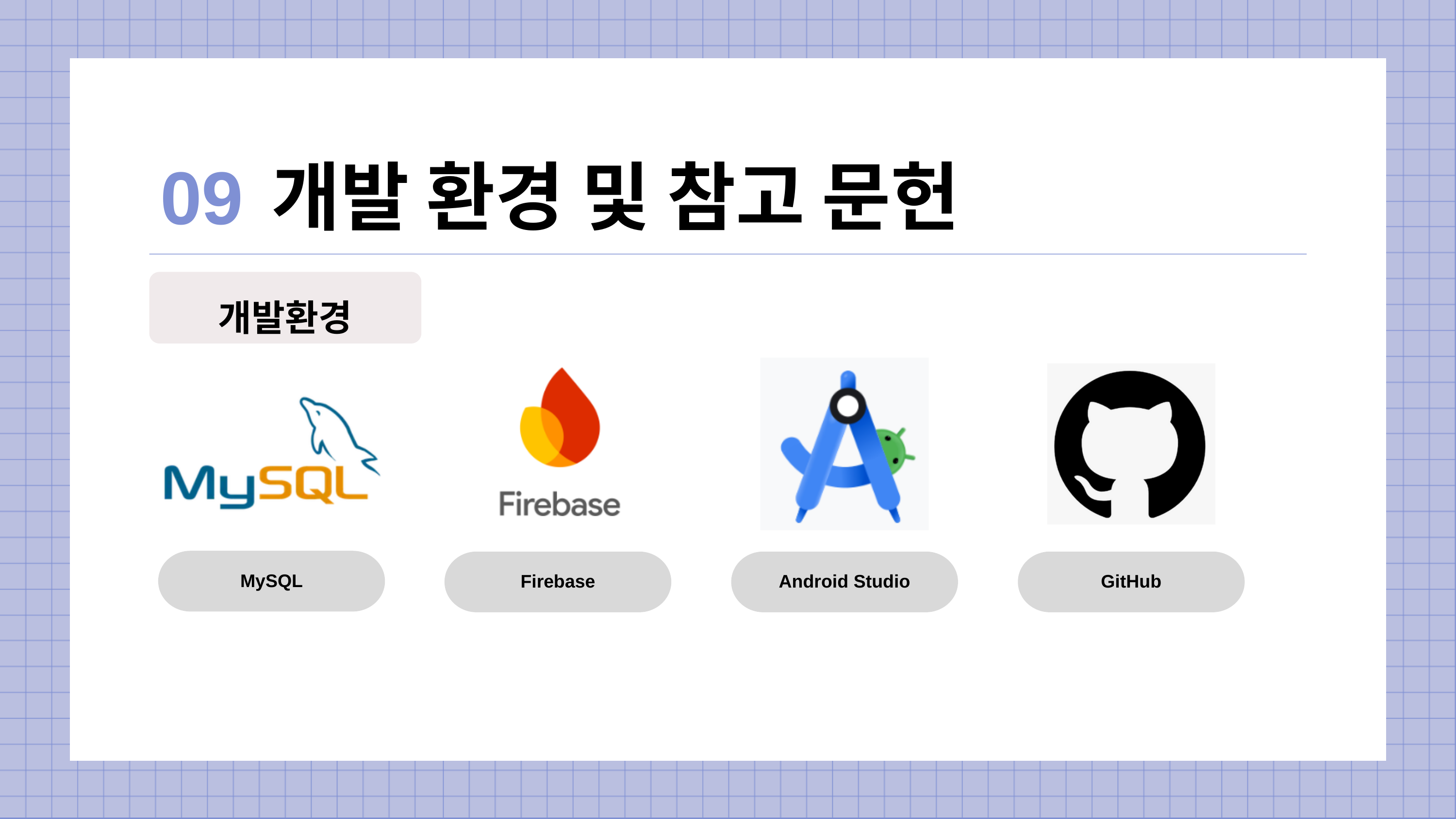

09
개발 환경 및 참고 문헌

개발환경

MySQL

Firebase

Android Studio

GitHub